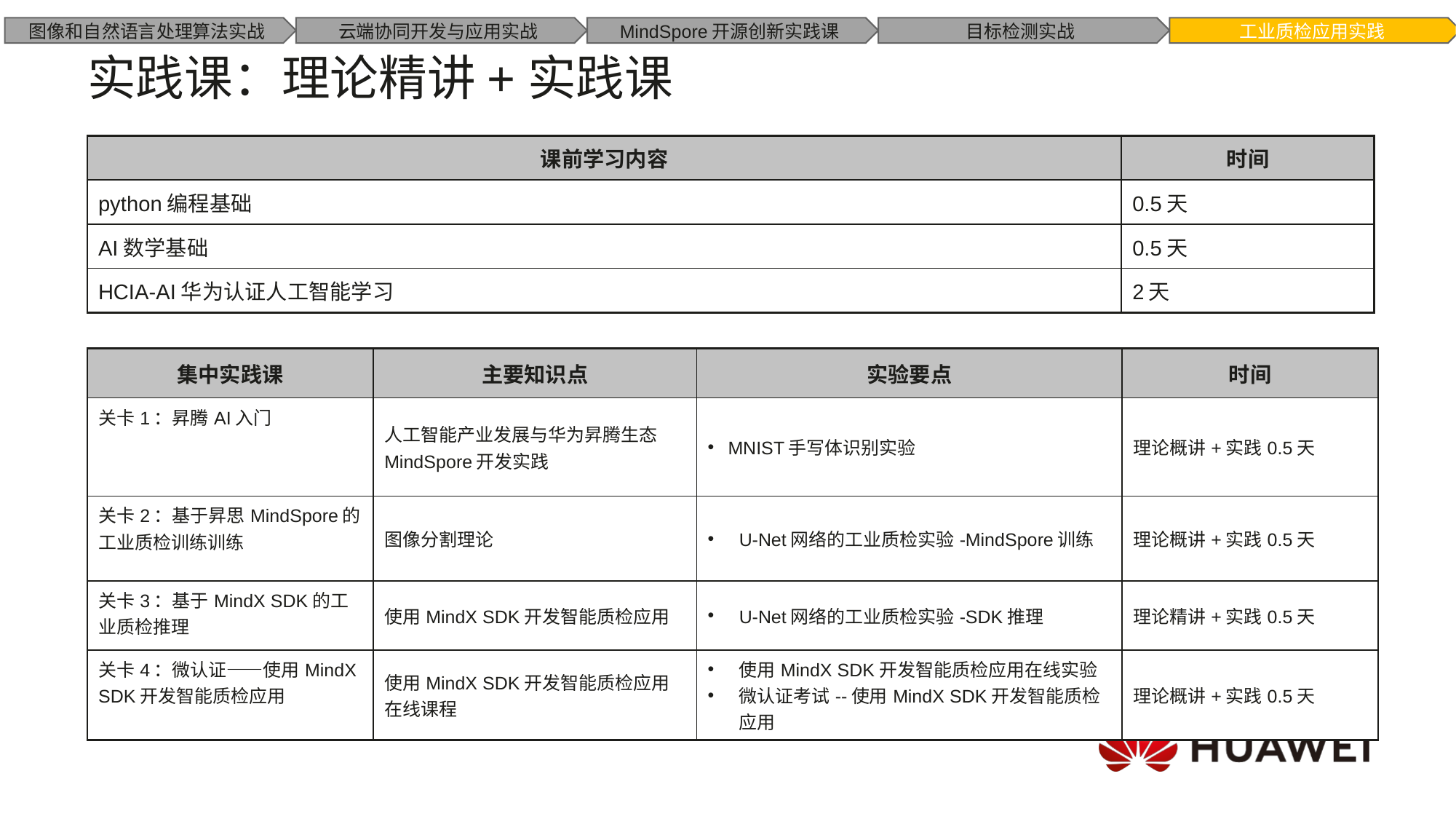

图像和自然语言处理算法实战
目标检测实战
云端协同开发与应用实战
MindSpore开源创新实践课
工业质检应用实践
# 实践课：理论精讲+实践课
| 课前学习内容 | 时间 |
| --- | --- |
| python编程基础 | 0.5天 |
| AI数学基础 | 0.5天 |
| HCIA-AI华为认证人工智能学习 | 2天 |
| 集中实践课 | 主要知识点 | 实验要点 | 时间 |
| --- | --- | --- | --- |
| 关卡1：昇腾AI入门 | 人工智能产业发展与华为昇腾生态MindSpore开发实践 | MNIST手写体识别实验 | 理论概讲+实践0.5天 |
| 关卡2：基于昇思MindSpore的工业质检训练训练 | 图像分割理论 | U-Net网络的工业质检实验-MindSpore训练 | 理论概讲+实践0.5天 |
| 关卡3：基于MindX SDK的工业质检推理 | 使用MindX SDK开发智能质检应用 | U-Net网络的工业质检实验-SDK推理 | 理论精讲+实践0.5天 |
| 关卡4：微认证——使用MindX SDK开发智能质检应用 | 使用MindX SDK开发智能质检应用在线课程 | 使用MindX SDK开发智能质检应用在线实验 微认证考试--使用MindX SDK开发智能质检应用 | 理论概讲+实践0.5天 |